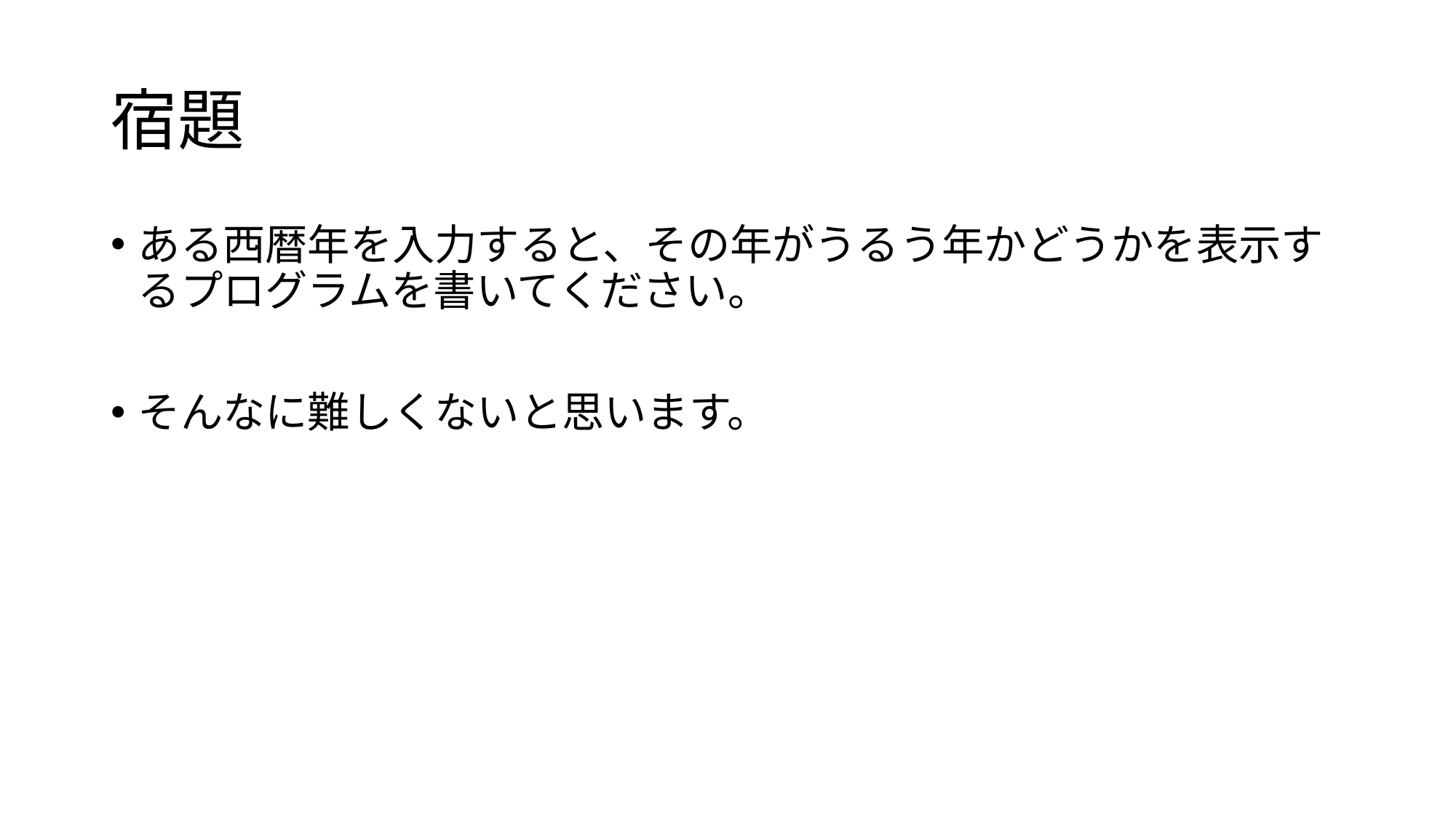

# 宿題
ある西暦年を入力すると、その年がうるう年かどうかを表示するプログラムを書いてください。

そんなに難しくないと思います。